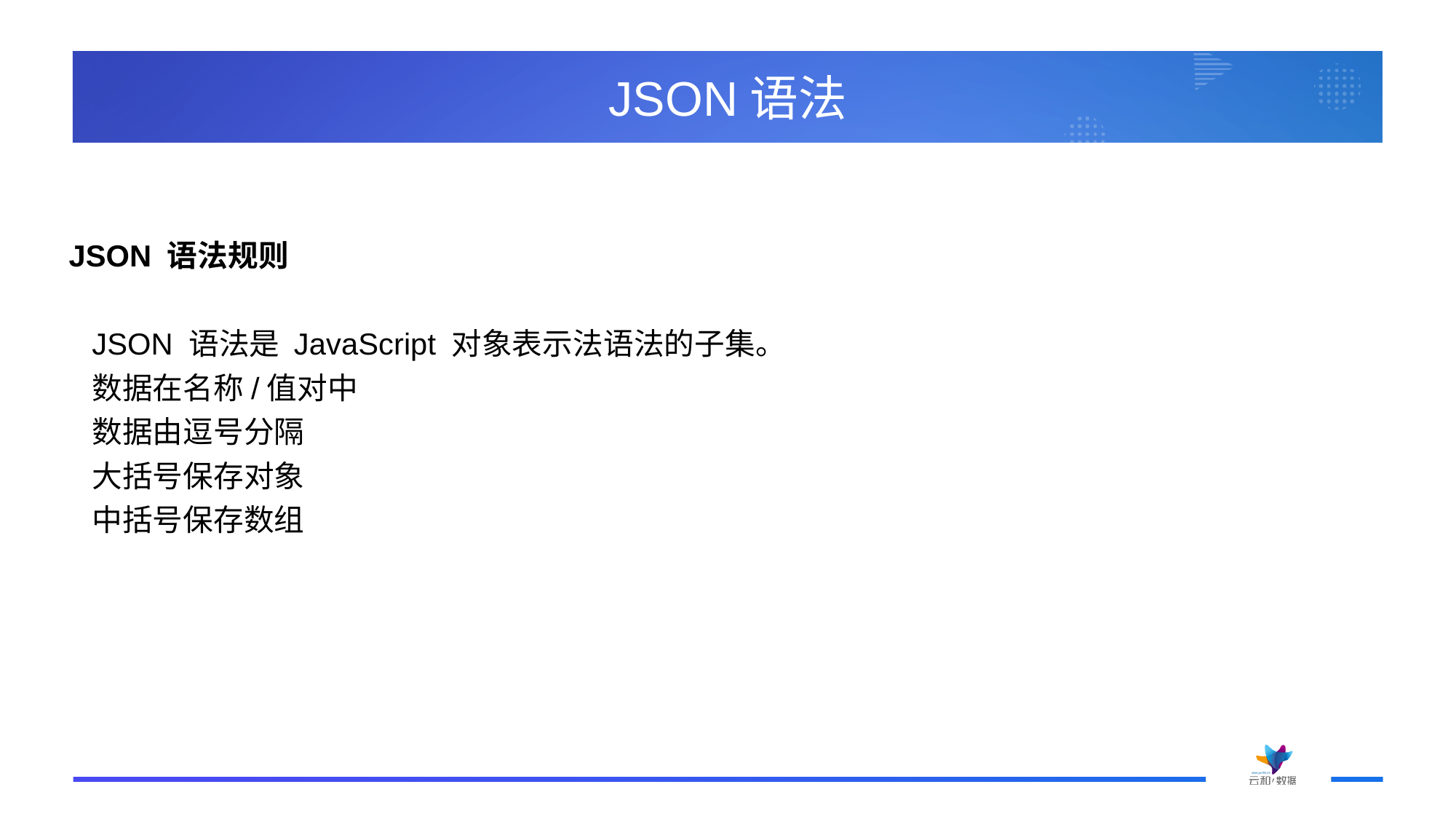

# JSON语法
JSON 语法规则

	JSON 语法是 JavaScript 对象表示法语法的子集。
	数据在名称/值对中
	数据由逗号分隔
	大括号保存对象
	中括号保存数组